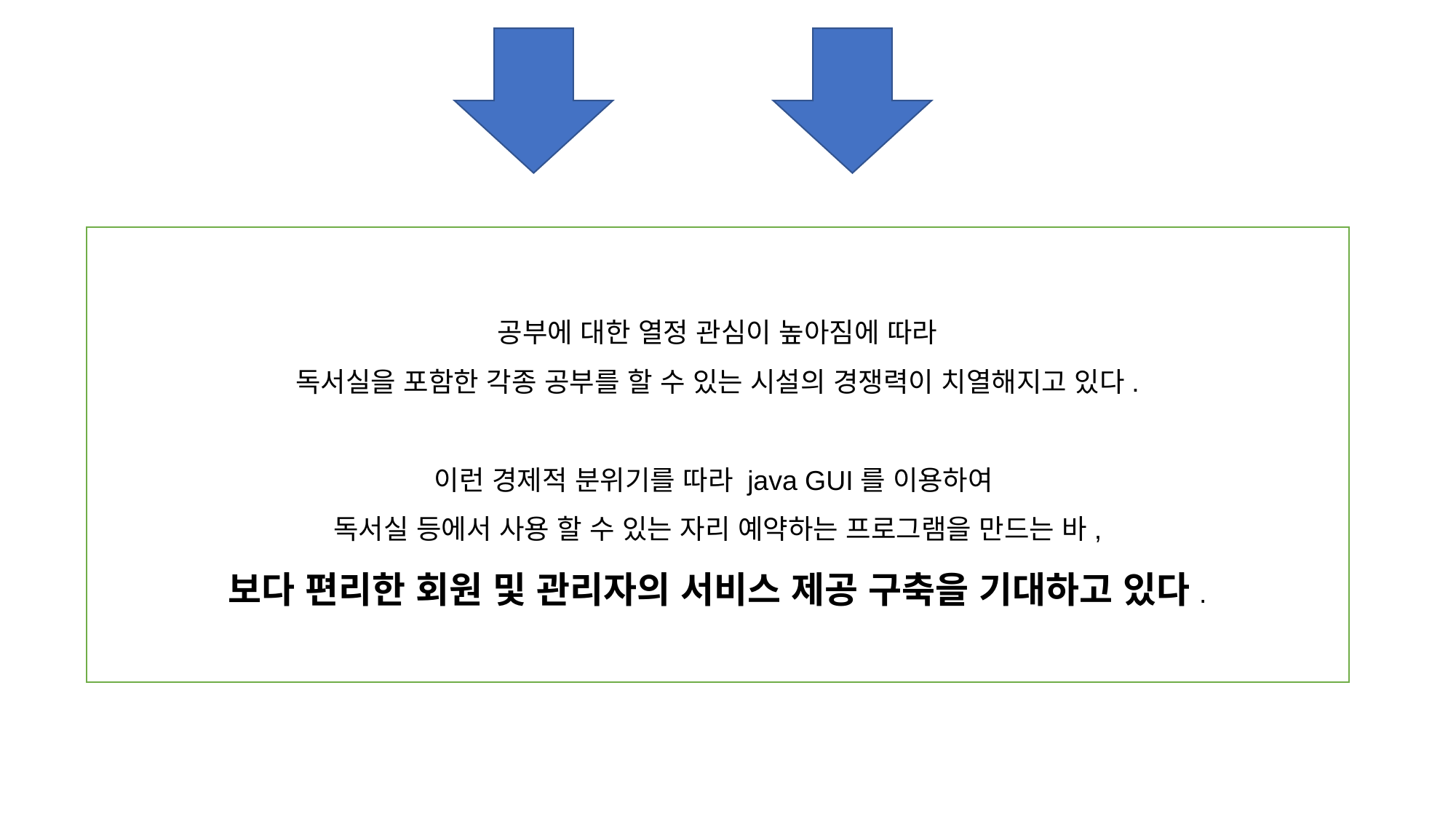

공부에 대한 열정 관심이 높아짐에 따라
독서실을 포함한 각종 공부를 할 수 있는 시설의 경쟁력이 치열해지고 있다.

이런 경제적 분위기를 따라 java GUI를 이용하여
독서실 등에서 사용 할 수 있는 자리 예약하는 프로그램을 만드는 바,
보다 편리한 회원 및 관리자의 서비스 제공 구축을 기대하고 있다.